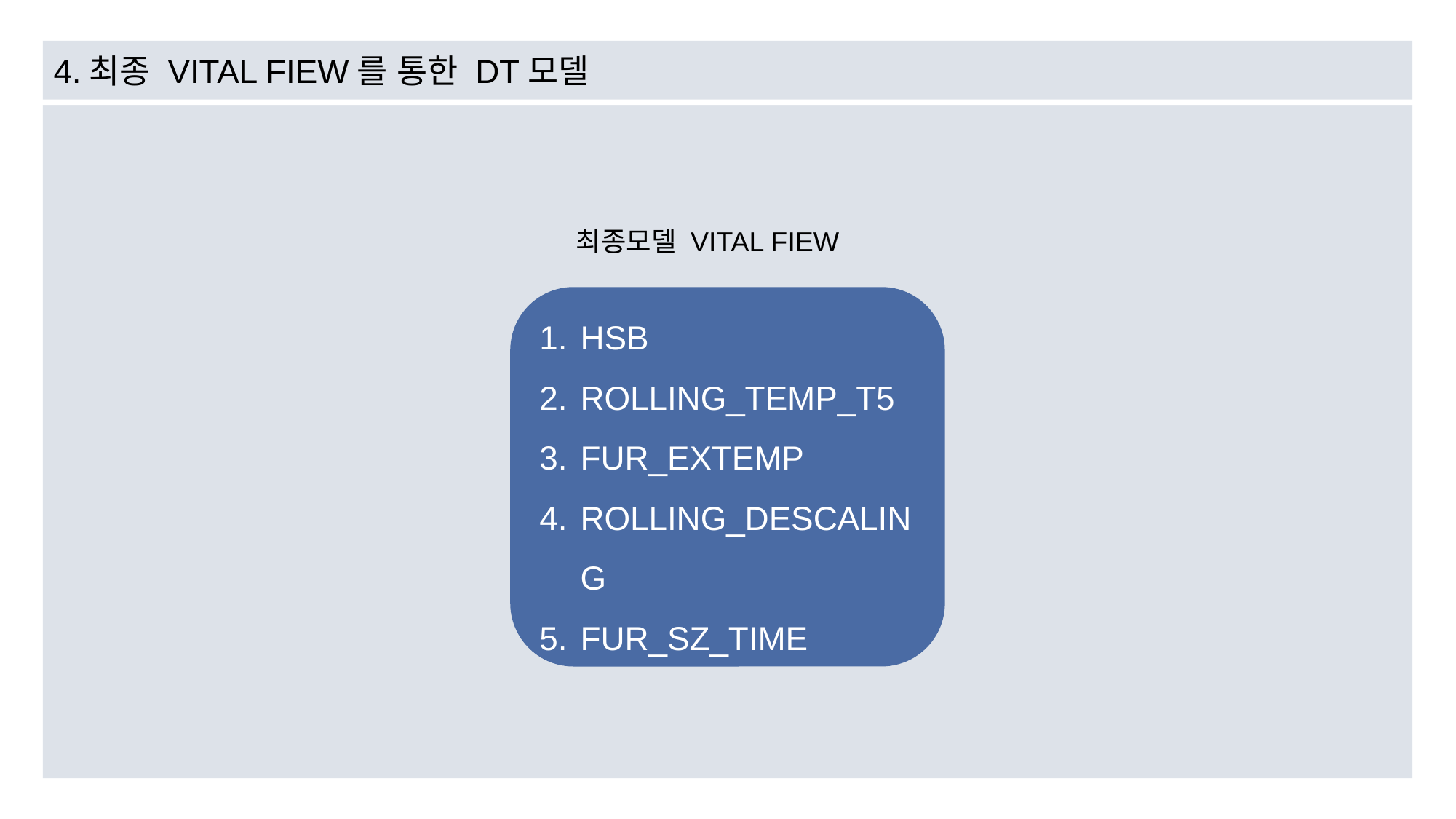

4.최종 VITAL FIEW를 통한 DT모델

최종모델 VITAL FIEW
HSB
ROLLING_TEMP_T5
FUR_EXTEMP
ROLLING_DESCALING
FUR_SZ_TIME